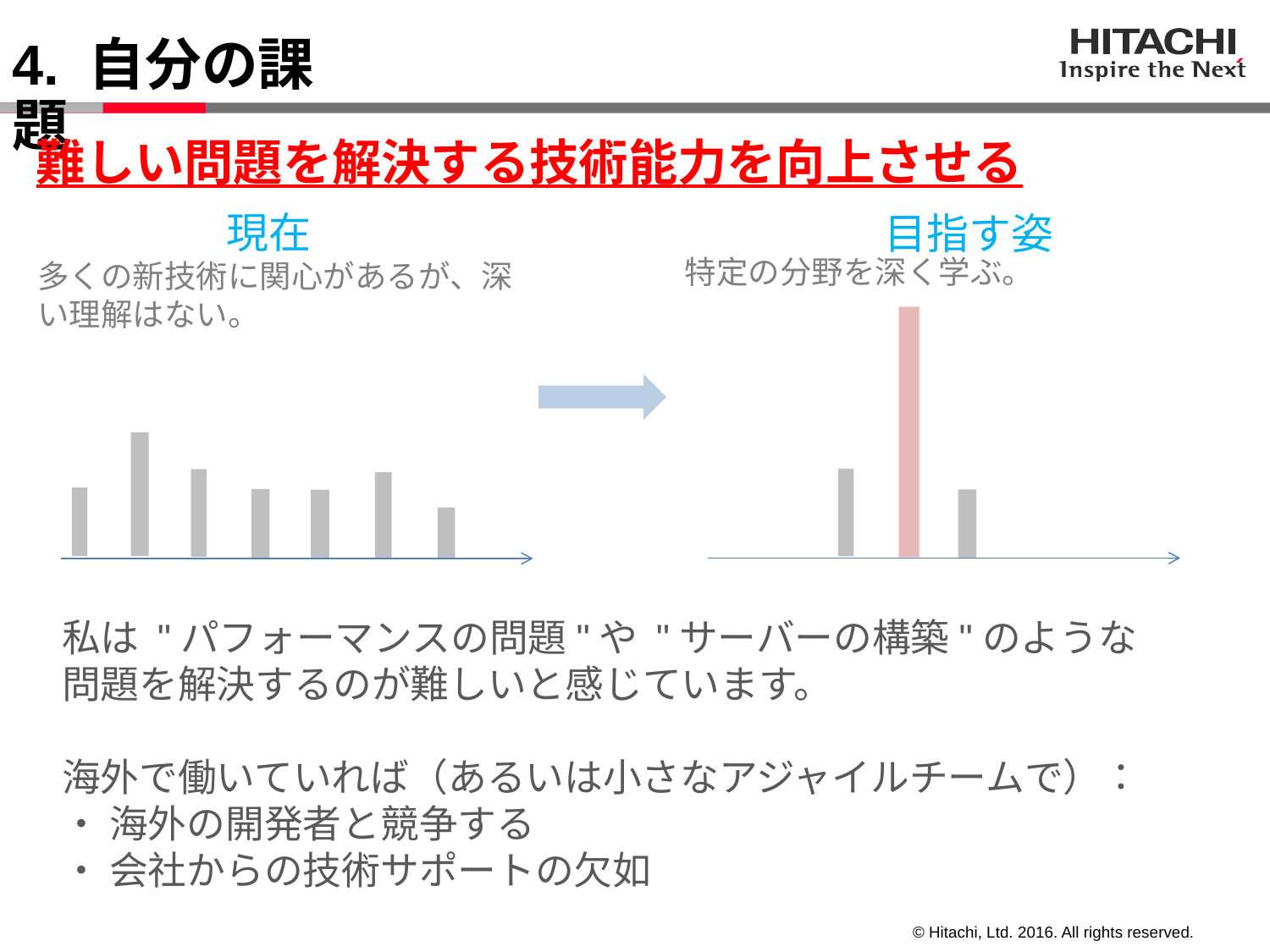

# 4. 自分の課題
難しい問題を解決する技術能力を向上させる
現在
目指す姿
特定の分野を深く学ぶ。

多くの新技術に関心があるが、深い理解はない。

私は "パフォーマンスの問題"や "サーバーの構築"のような問題を解決するのが難しいと感じています。

海外で働いていれば（あるいは小さなアジャイルチームで）：
・ 海外の開発者と競争する
・ 会社からの技術サポートの欠如